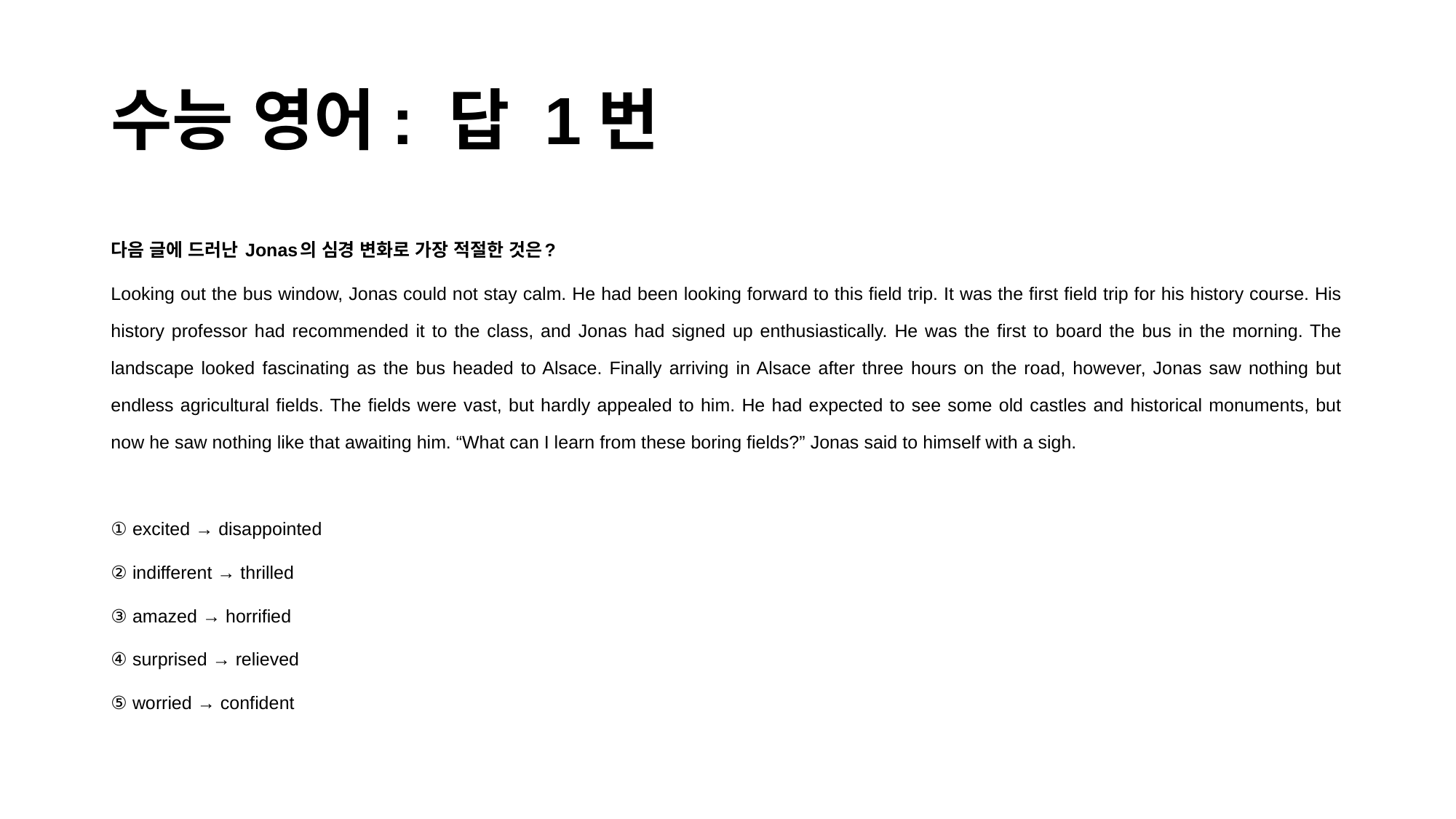

# 수능 영어: 답 1번
다음 글에 드러난 Jonas의 심경 변화로 가장 적절한 것은?
Looking out the bus window, Jonas could not stay calm. He had been looking forward to this field trip. It was the first field trip for his history course. His history professor had recommended it to the class, and Jonas had signed up enthusiastically. He was the first to board the bus in the morning. The landscape looked fascinating as the bus headed to Alsace. Finally arriving in Alsace after three hours on the road, however, Jonas saw nothing but endless agricultural fields. The fields were vast, but hardly appealed to him. He had expected to see some old castles and historical monuments, but now he saw nothing like that awaiting him. “What can I learn from these boring fields?” Jonas said to himself with a sigh.

① excited → disappointed
② indifferent → thrilled
③ amazed → horrified
④ surprised → relieved
⑤ worried → confident